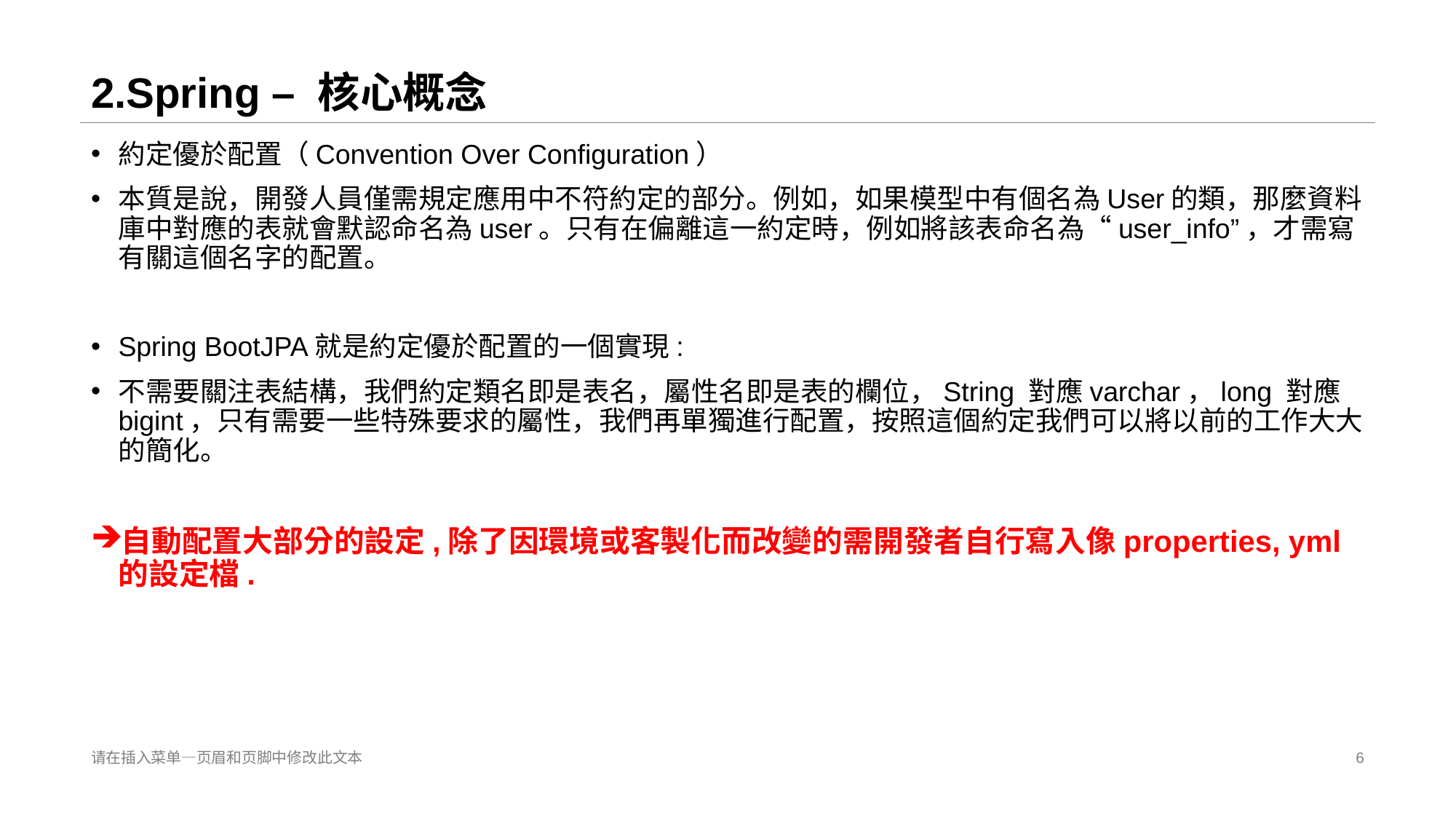

# 2.Spring – 核心概念
約定優於配置（Convention Over Configuration）
本質是說，開發人員僅需規定應用中不符約定的部分。例如，如果模型中有個名為User的類，那麼資料庫中對應的表就會默認命名為user。只有在偏離這一約定時，例如將該表命名為“user_info”，才需寫有關這個名字的配置。

Spring BootJPA就是約定優於配置的一個實現:
不需要關注表結構，我們約定類名即是表名，屬性名即是表的欄位，String 對應varchar，long 對應bigint，只有需要一些特殊要求的屬性，我們再單獨進行配置，按照這個約定我們可以將以前的工作大大的簡化。

自動配置大部分的設定,除了因環境或客製化而改變的需開發者自行寫入像properties, yml的設定檔.

请在插入菜单—页眉和页脚中修改此文本
6